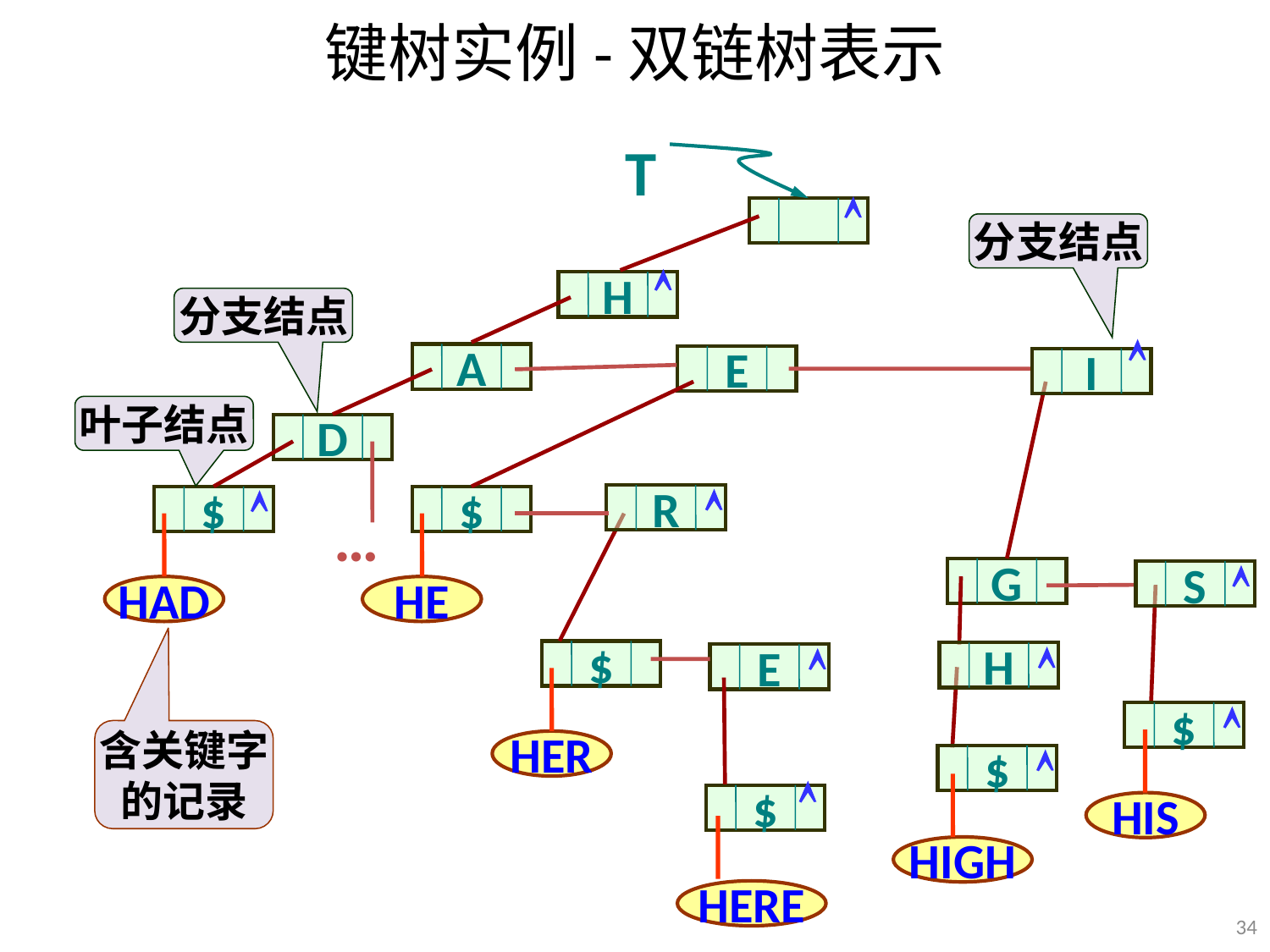

# 键树实例-双链树表示
T

∧

分支结点

∧
H

分支结点

∧
I

A

E

叶子结点
D

∧
R

∧
$

$

…

∧
S

G

HAD
HE

∧
H

∧
$

E

∧
$

含关键字
的记录

HER
∧
$

∧

$

HIS

HIGH
HERE
34